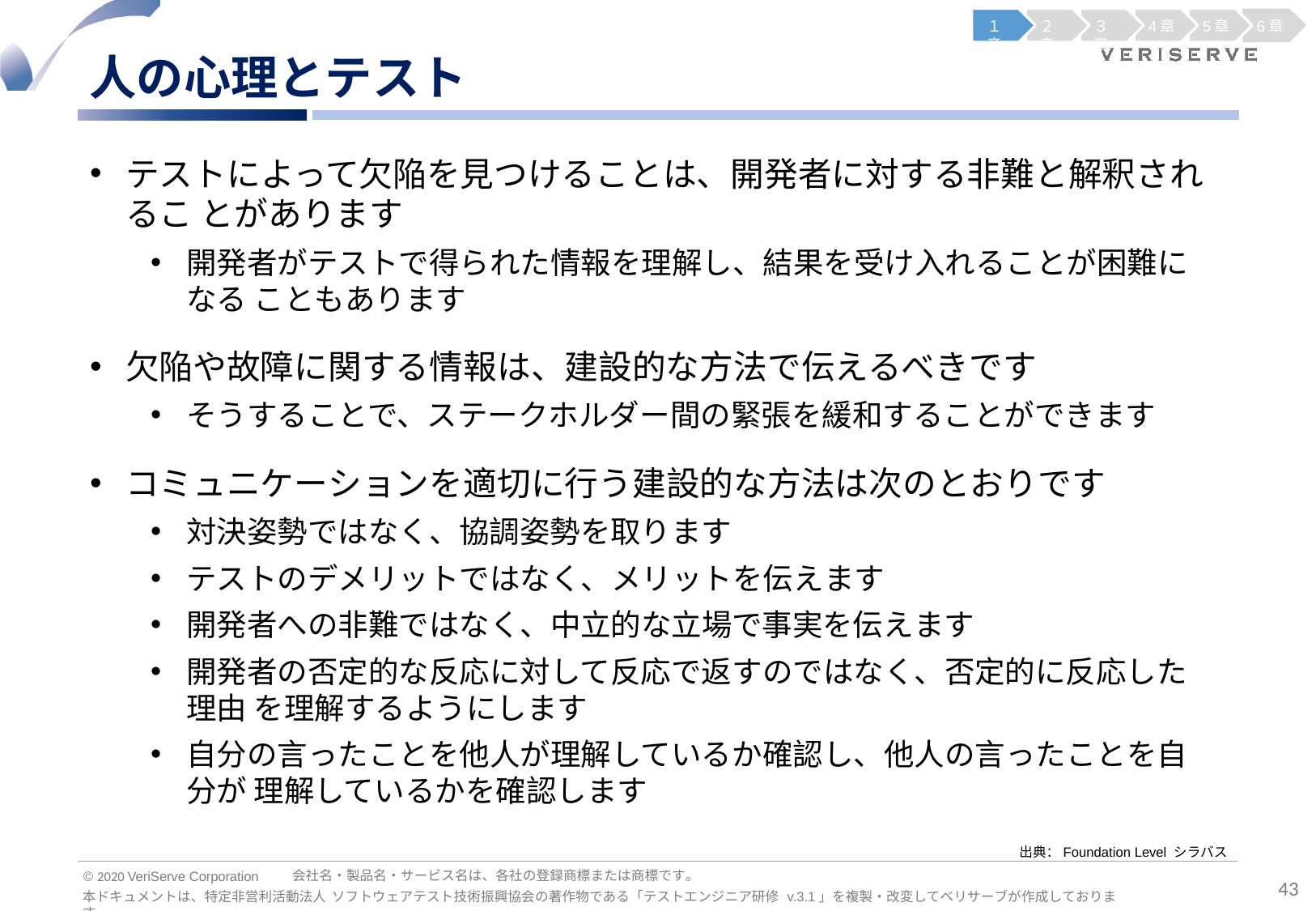

１章
２章
３章
4章
5章
6章
人の心理とテスト

テストによって欠陥を見つけることは、開発者に対する非難と解釈されるこ とがあります
開発者がテストで得られた情報を理解し、結果を受け入れることが困難になる こともあります

欠陥や故障に関する情報は、建設的な方法で伝えるべきです
そうすることで、ステークホルダー間の緊張を緩和することができます

コミュニケーションを適切に行う建設的な方法は次のとおりです
対決姿勢ではなく、協調姿勢を取ります
テストのデメリットではなく、メリットを伝えます
開発者への非難ではなく、中立的な立場で事実を伝えます
開発者の否定的な反応に対して反応で返すのではなく、否定的に反応した理由 を理解するようにします
自分の言ったことを他人が理解しているか確認し、他人の言ったことを自分が 理解しているかを確認します
出典：Foundation Level シラバス
会社名・製品名・サービス名は、各社の登録商標または商標です。
© 2020 VeriServe Corporation
43
本ドキュメントは、特定非営利活動法人 ソフトウェアテスト技術振興協会の著作物である「テストエンジニア研修 v.3.1」を複製・改変してベリサーブが作成しております。